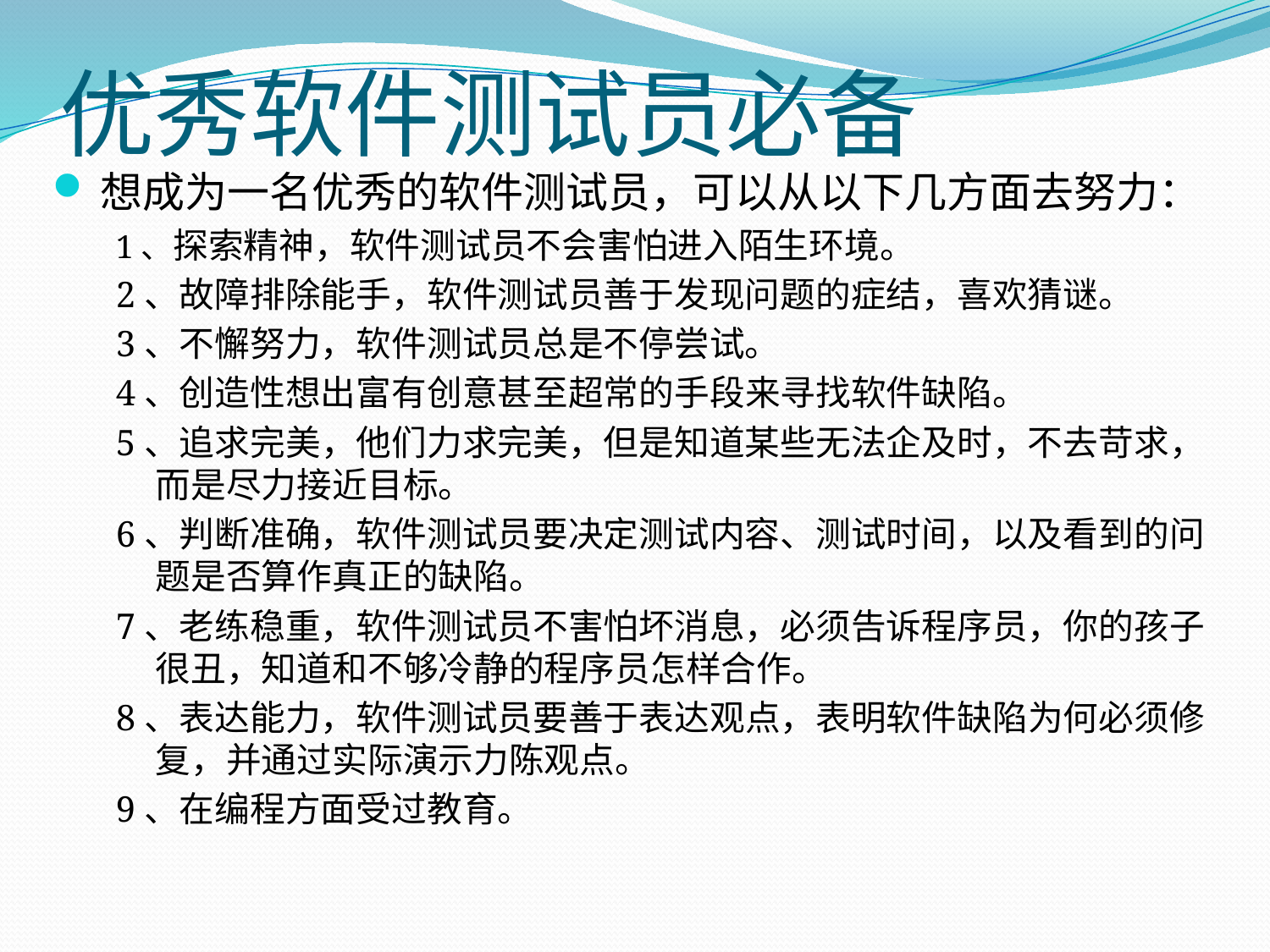

# 优秀软件测试员必备
想成为一名优秀的软件测试员，可以从以下几方面去努力：
1、探索精神，软件测试员不会害怕进入陌生环境。
2、故障排除能手，软件测试员善于发现问题的症结，喜欢猜谜。
3、不懈努力，软件测试员总是不停尝试。
4、创造性想出富有创意甚至超常的手段来寻找软件缺陷。
5、追求完美，他们力求完美，但是知道某些无法企及时，不去苛求，而是尽力接近目标。
6、判断准确，软件测试员要决定测试内容、测试时间，以及看到的问题是否算作真正的缺陷。
7、老练稳重，软件测试员不害怕坏消息，必须告诉程序员，你的孩子很丑，知道和不够冷静的程序员怎样合作。
8、表达能力，软件测试员要善于表达观点，表明软件缺陷为何必须修复，并通过实际演示力陈观点。
9、在编程方面受过教育。